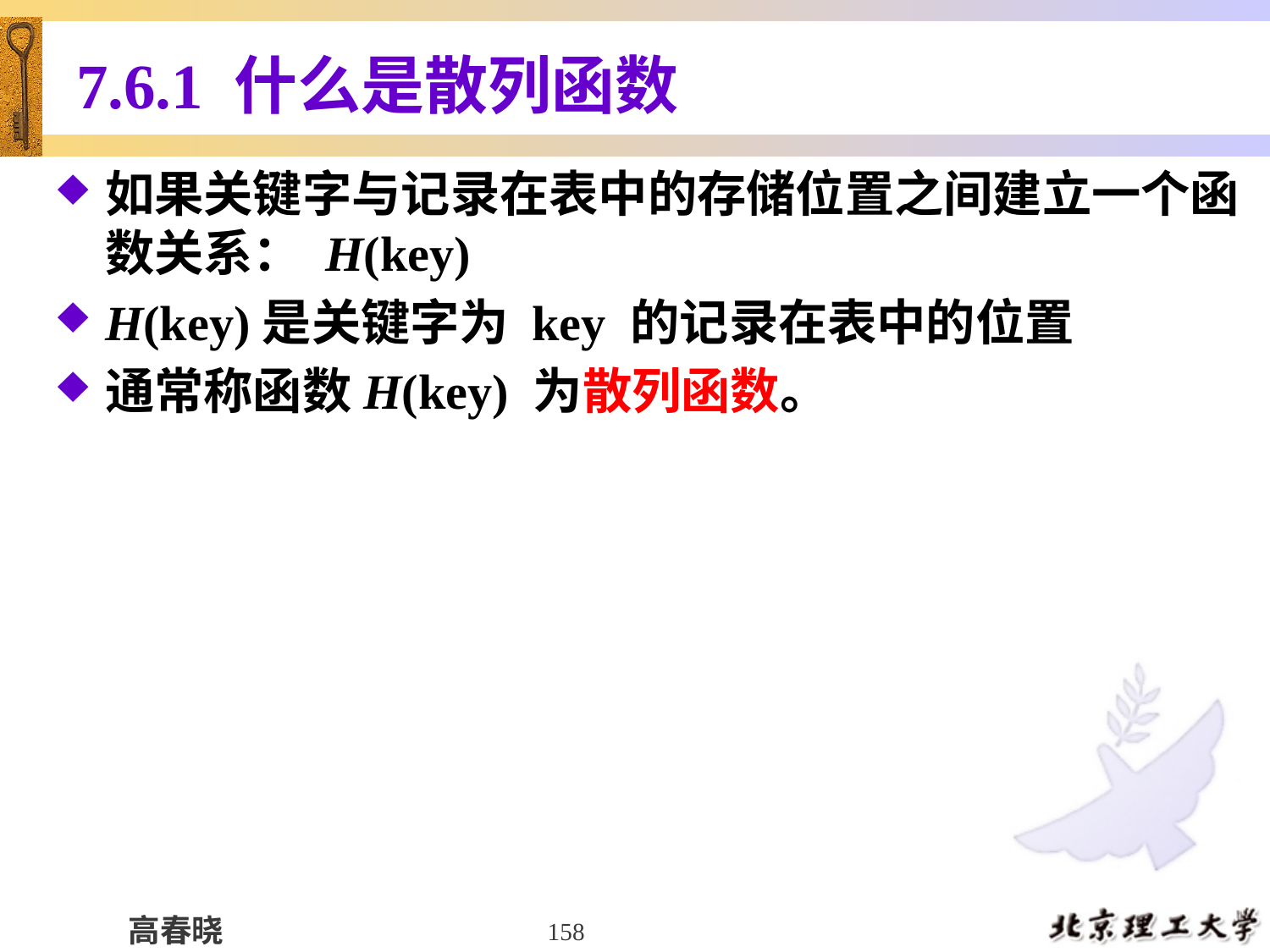

# 7.6.1 什么是散列函数
如果关键字与记录在表中的存储位置之间建立一个函数关系： H(key)
H(key)是关键字为 key 的记录在表中的位置
通常称函数H(key) 为散列函数。

158